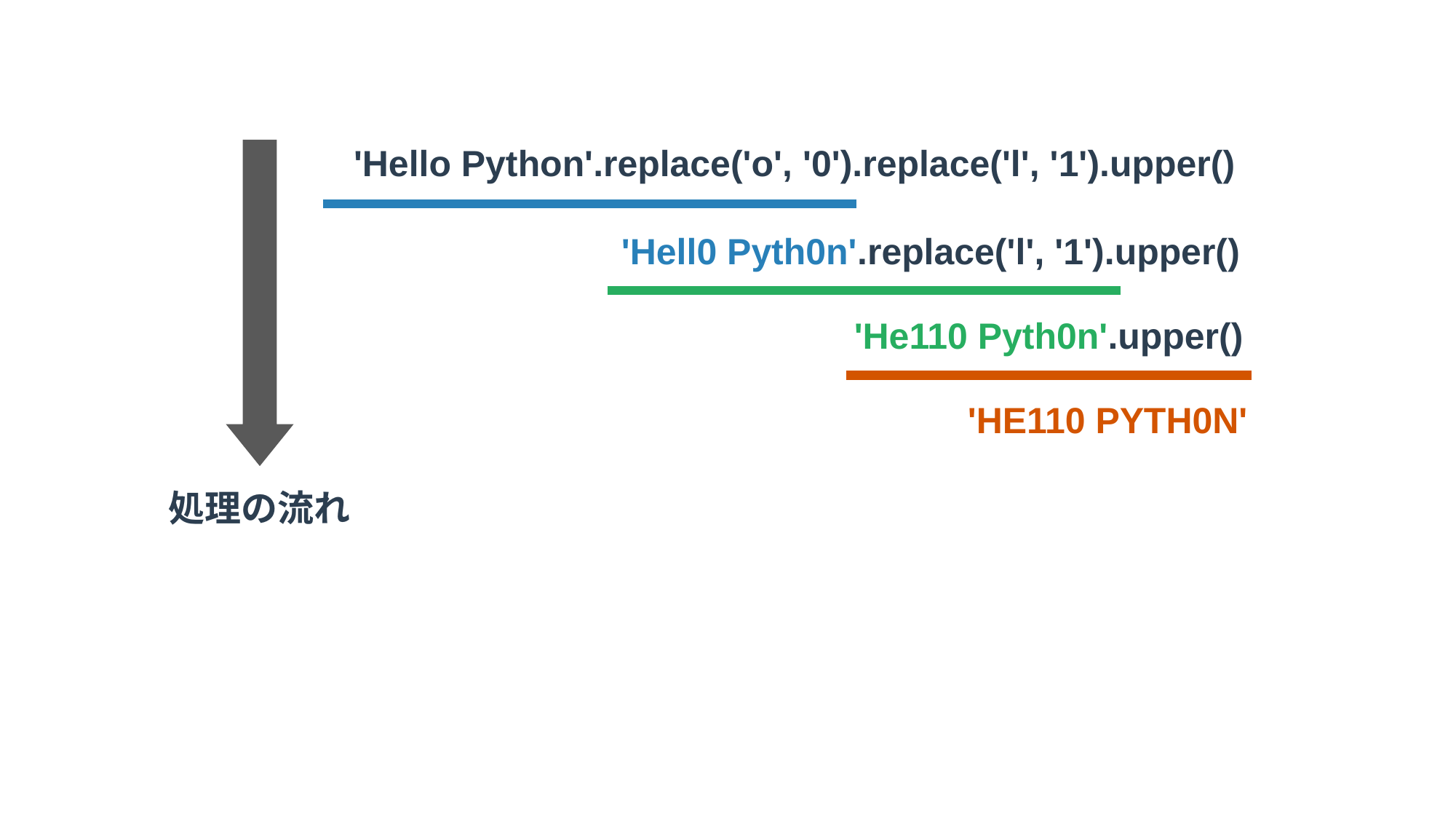

'Hello Python'.replace('o', '0').replace('l', '1').upper()
'Hell0 Pyth0n'.replace('l', '1').upper()

'He110 Pyth0n'.upper()
'HE110 PYTH0N'
処理の流れ